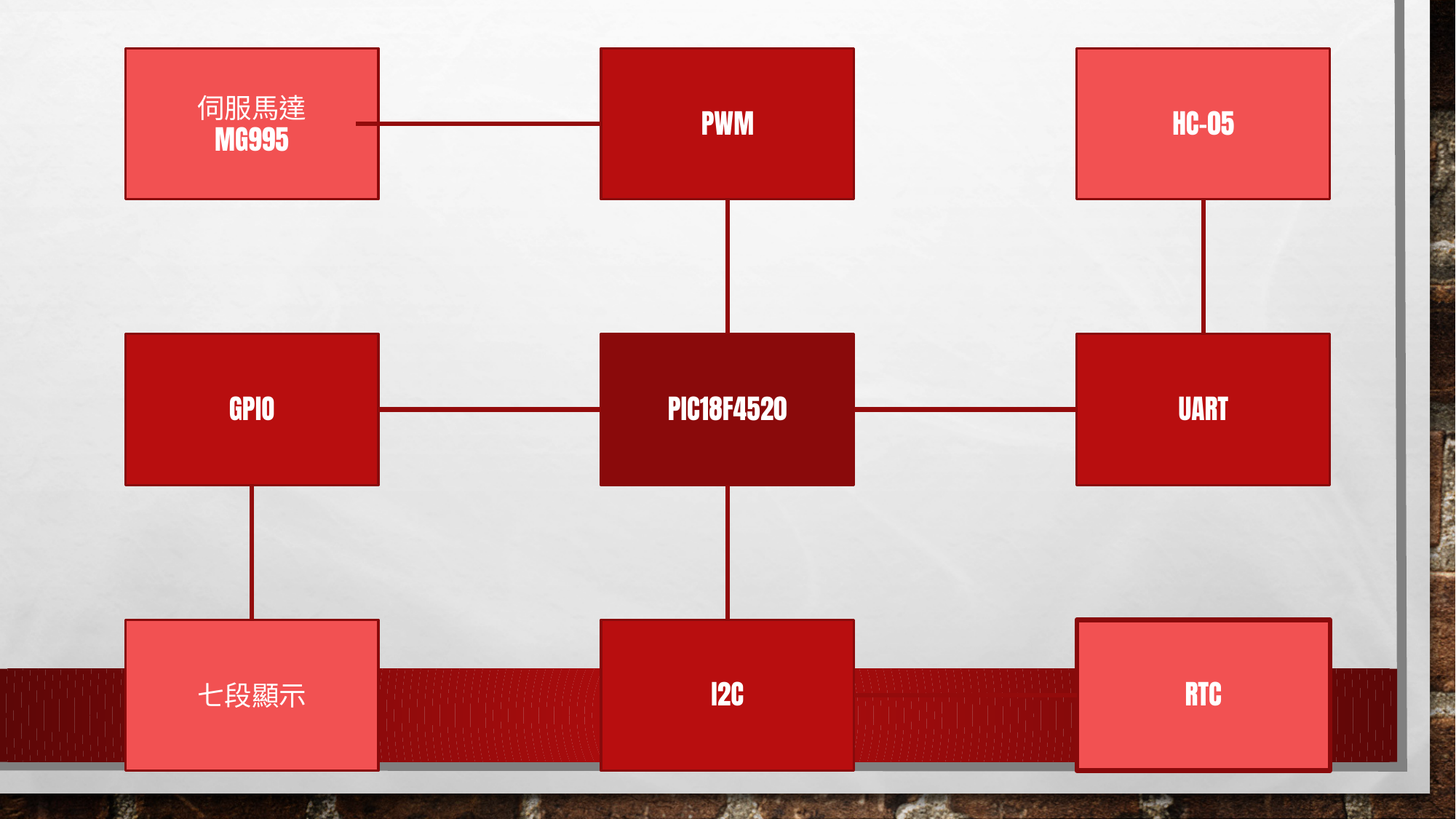

伺服馬達
MG995
PWM
HC-05
GPIO
PIC18F4520
UART
七段顯示
I2C
RTC